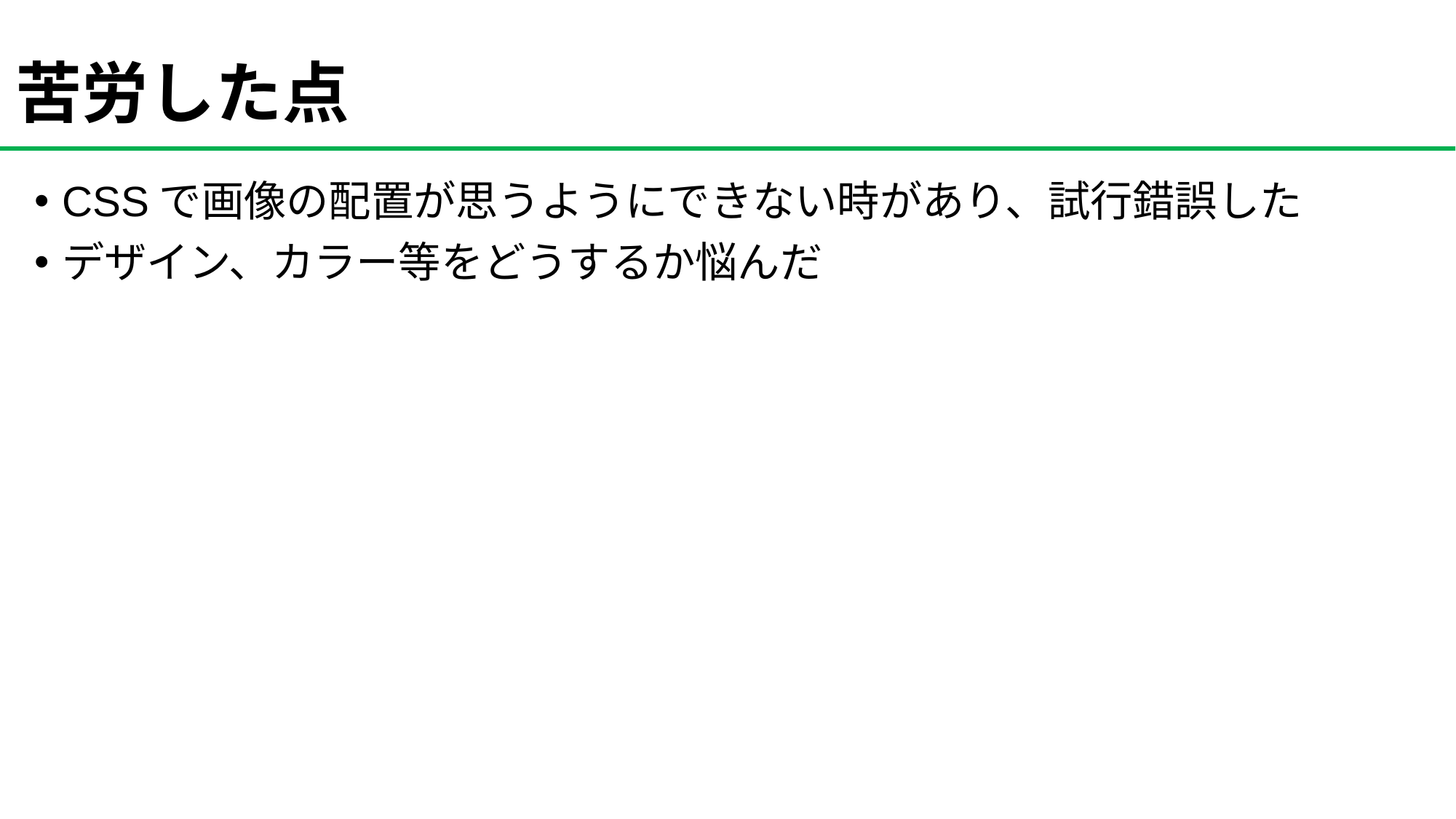

# 苦労した点
CSSで画像の配置が思うようにできない時があり、試行錯誤した
デザイン、カラー等をどうするか悩んだ